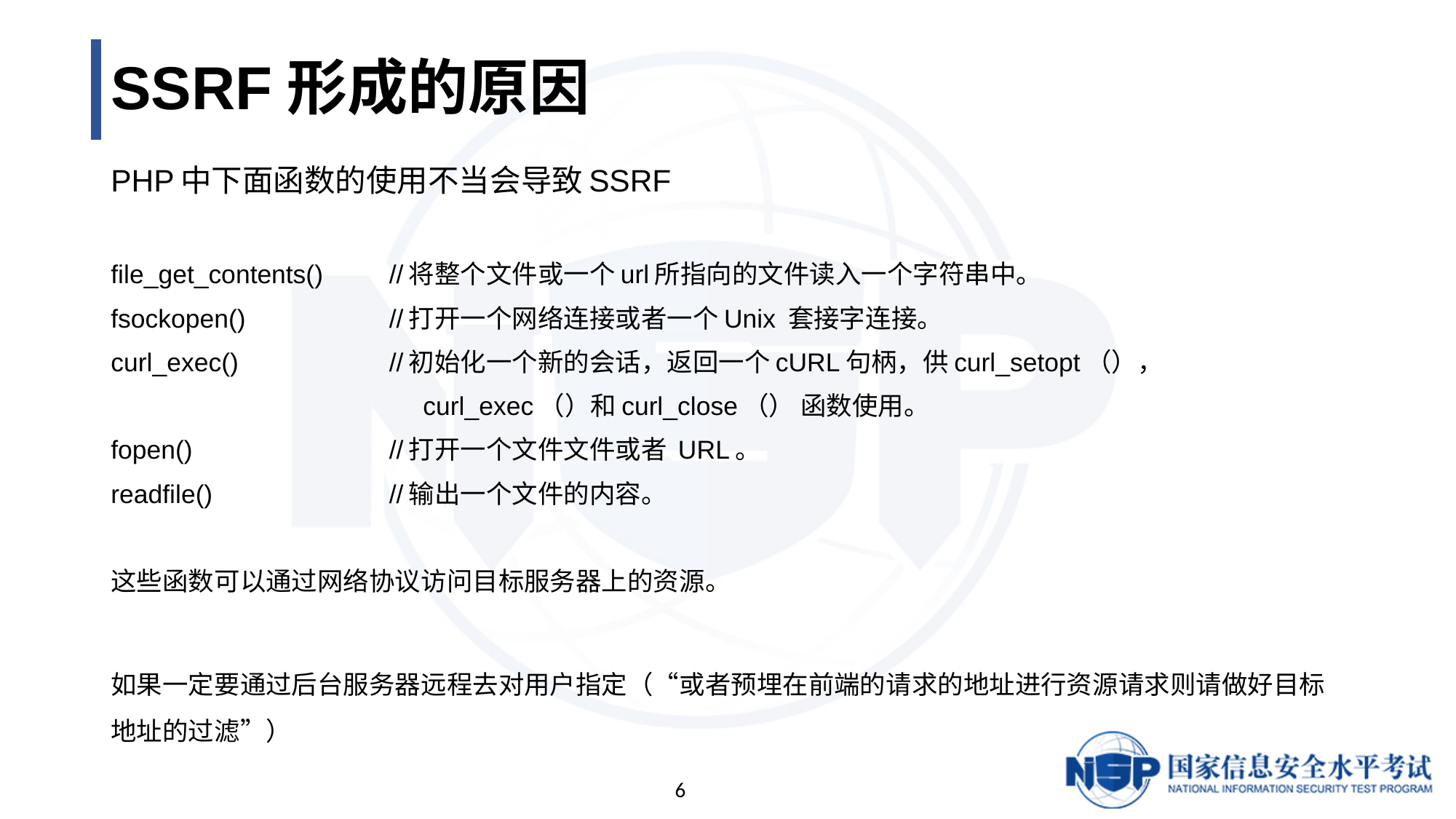

# SSRF形成的原因
PHP中下面函数的使用不当会导致SSRF

file_get_contents()	//将整个文件或一个url所指向的文件读入一个字符串中。
fsockopen()		//打开一个网络连接或者一个Unix 套接字连接。
curl_exec()		//初始化一个新的会话，返回一个cURL句柄，供curl_setopt（），
                                            curl_exec（）和curl_close（） 函数使用。
fopen()			//打开一个文件文件或者 URL。
readfile()		//输出一个文件的内容。

这些函数可以通过网络协议访问目标服务器上的资源。

如果一定要通过后台服务器远程去对用户指定（“或者预埋在前端的请求的地址进行资源请求则请做好目标地址的过滤”）